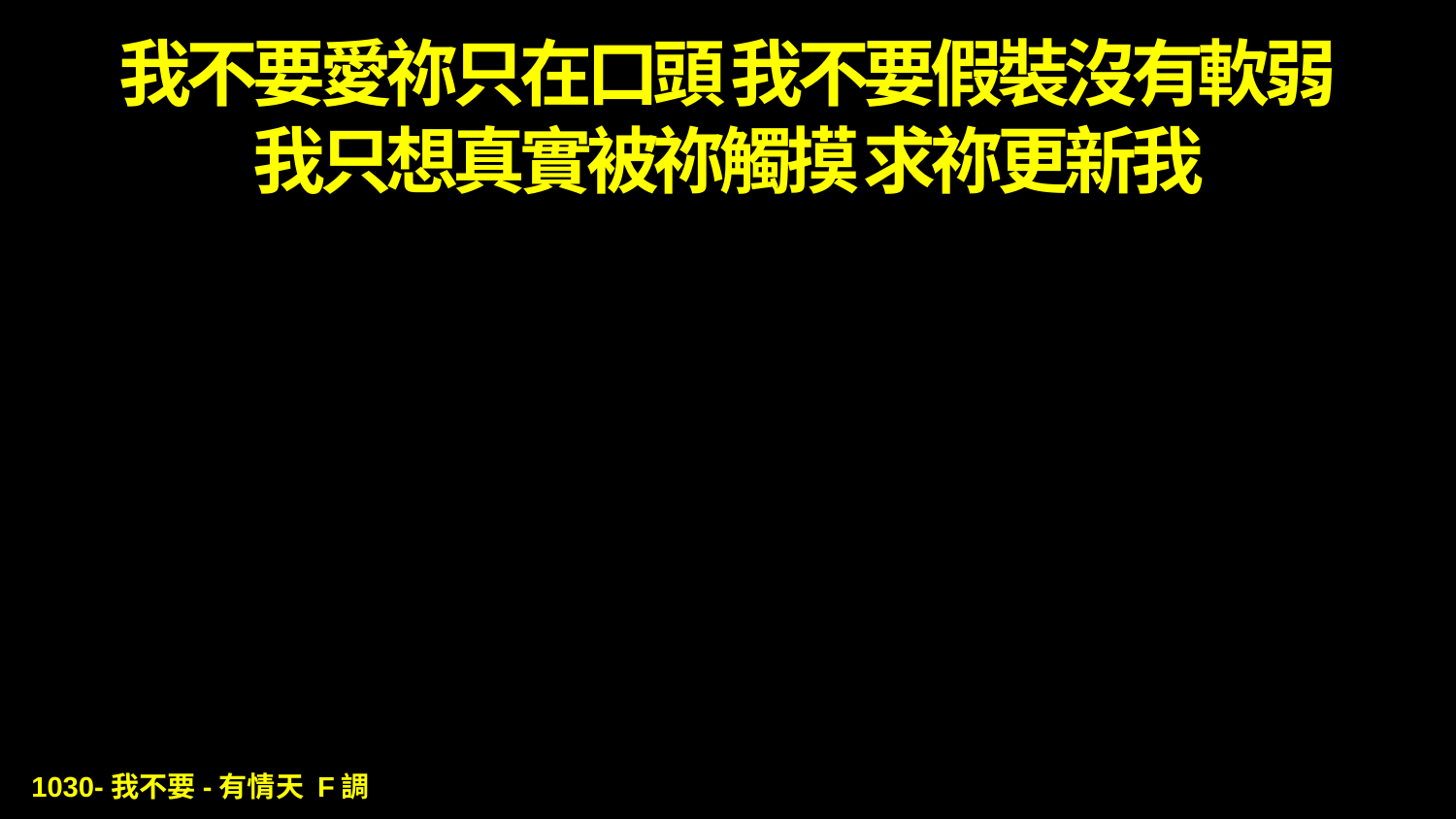

# 我不要愛祢只在口頭 我不要假裝沒有軟弱 我只想真實被祢觸摸 求祢更新我
1030-我不要-有情天 F調